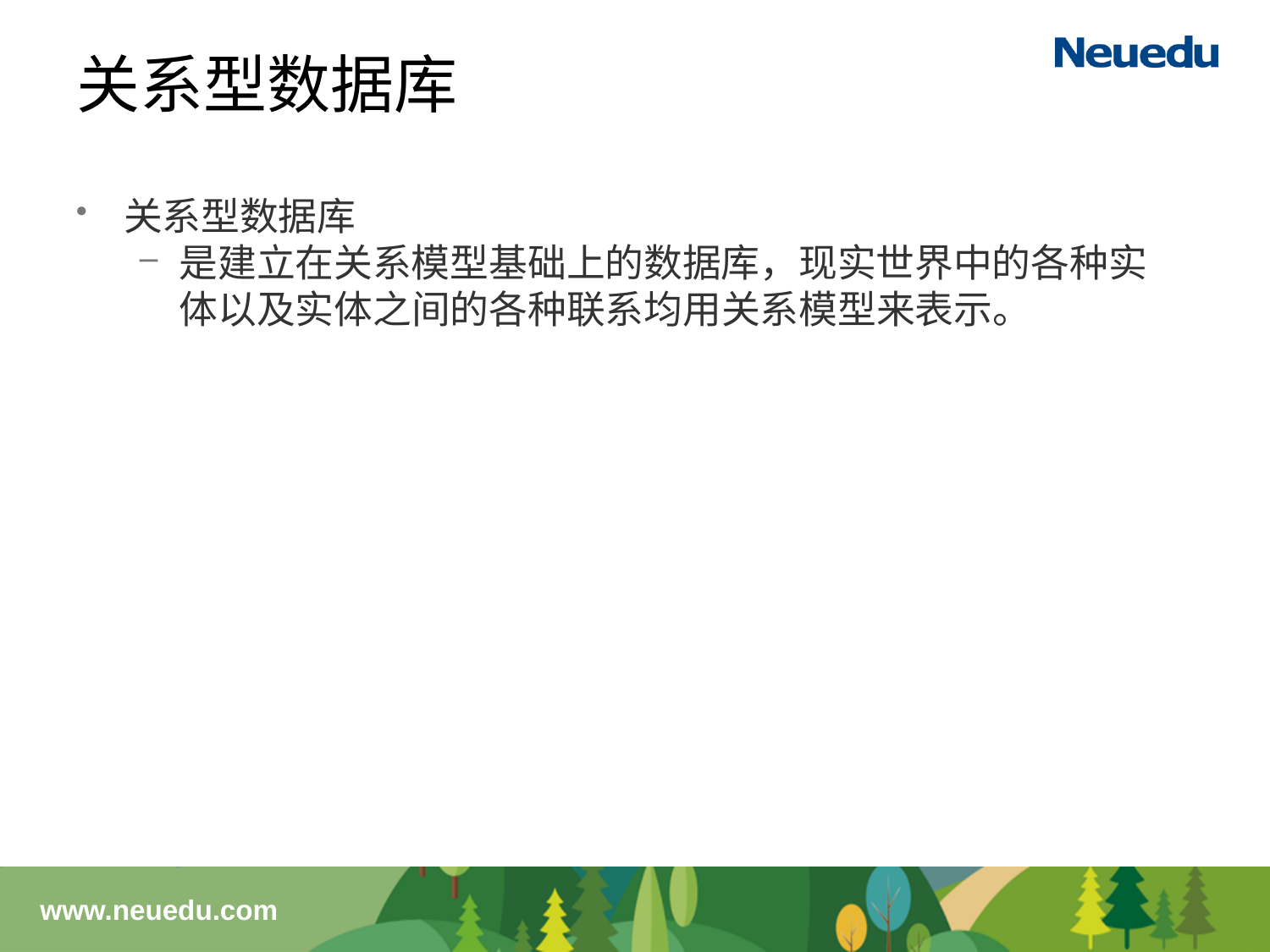

# 关系型数据库
关系型数据库
是建立在关系模型基础上的数据库，现实世界中的各种实体以及实体之间的各种联系均用关系模型来表示。